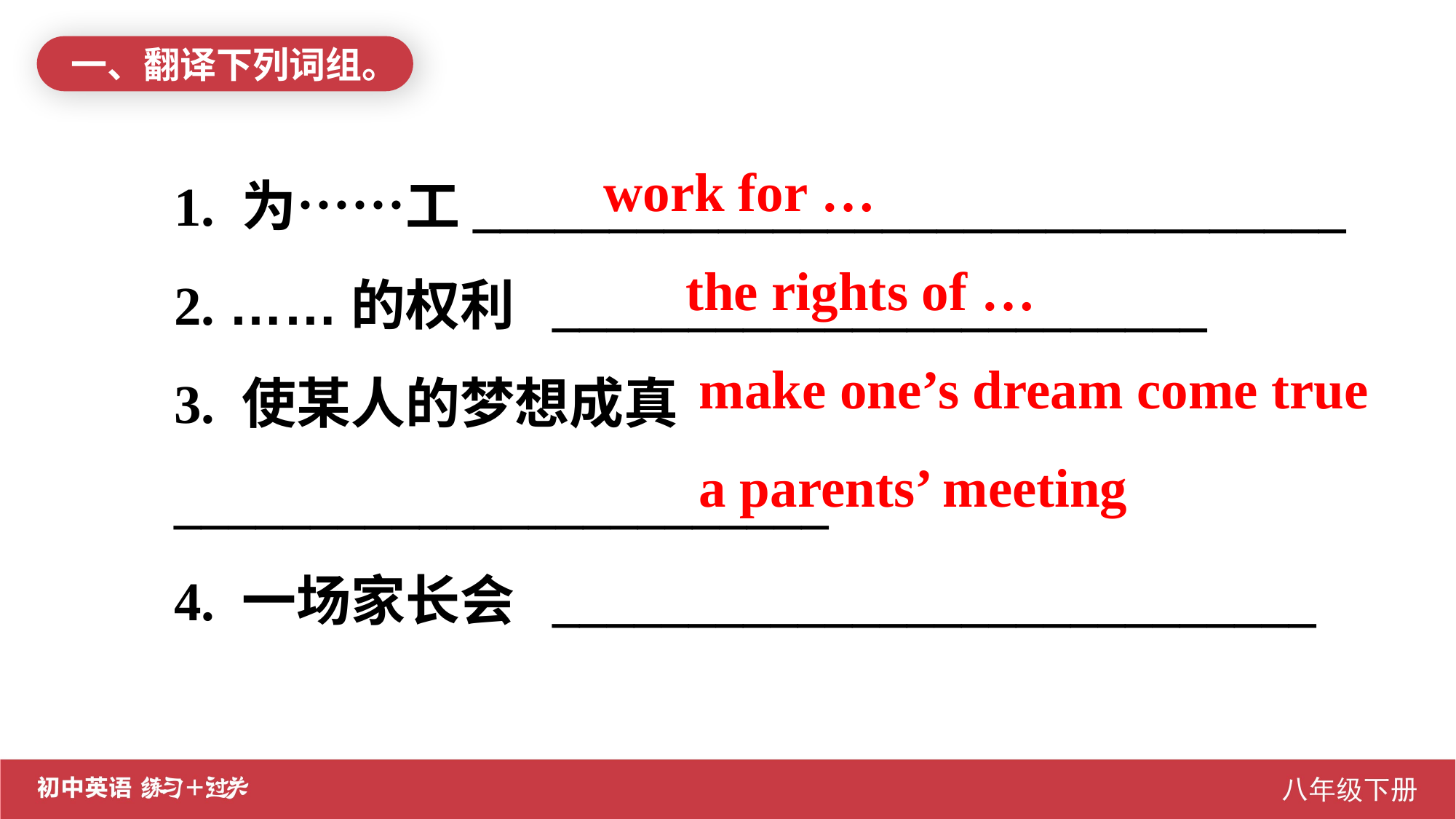

一、翻译下列词组。
                 work for …
                       the rights of …
                        make one’s dream come true
                        a parents’ meeting
1. 为……工________________________________
2. ……的权利  ________________________
3. 使某人的梦想成真  ________________________
4. 一场家长会  ____________________________